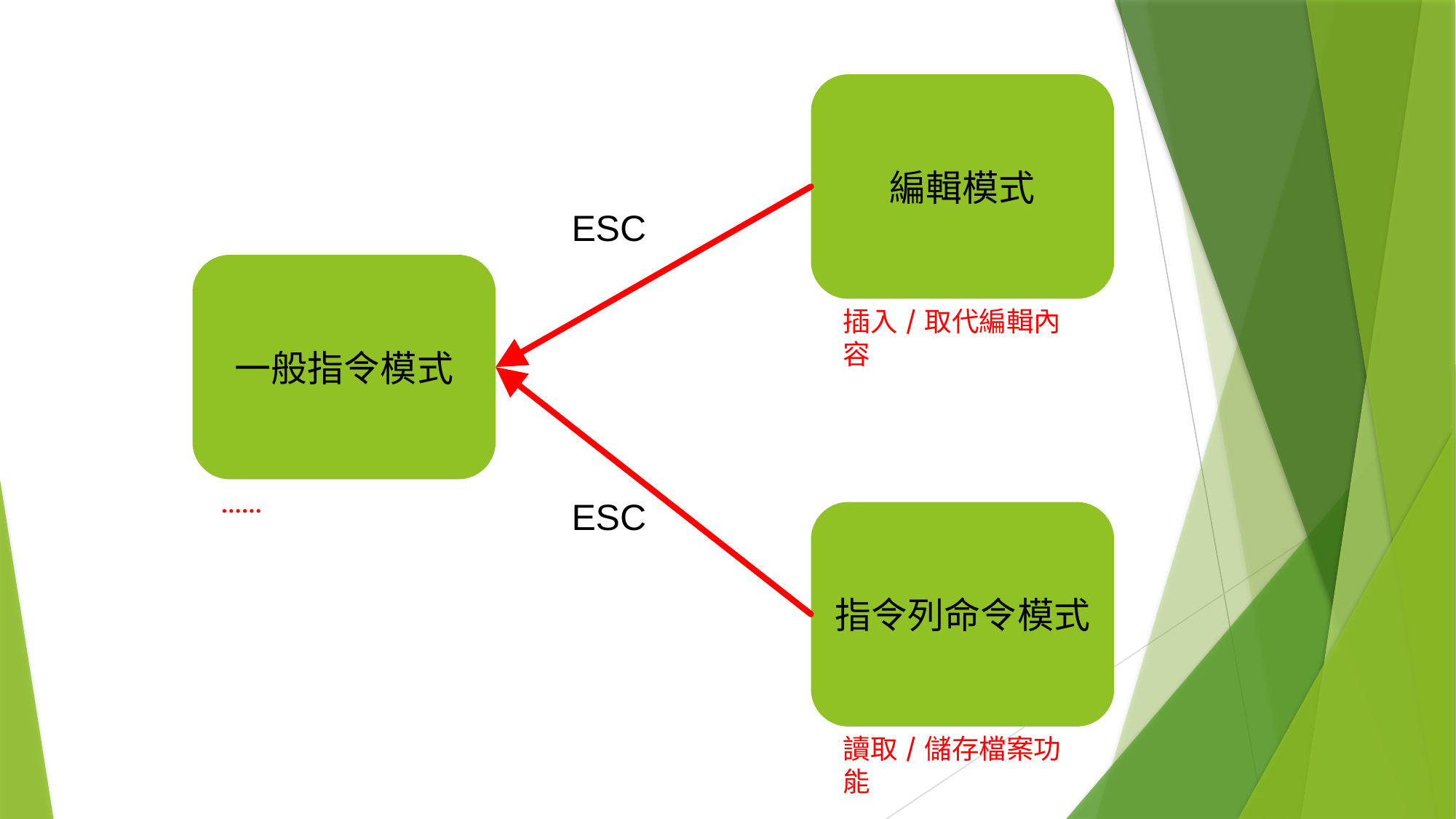

編輯模式
ESC
一般指令模式
插入/取代編輯內容
……
ESC
指令列命令模式
讀取/儲存檔案功能